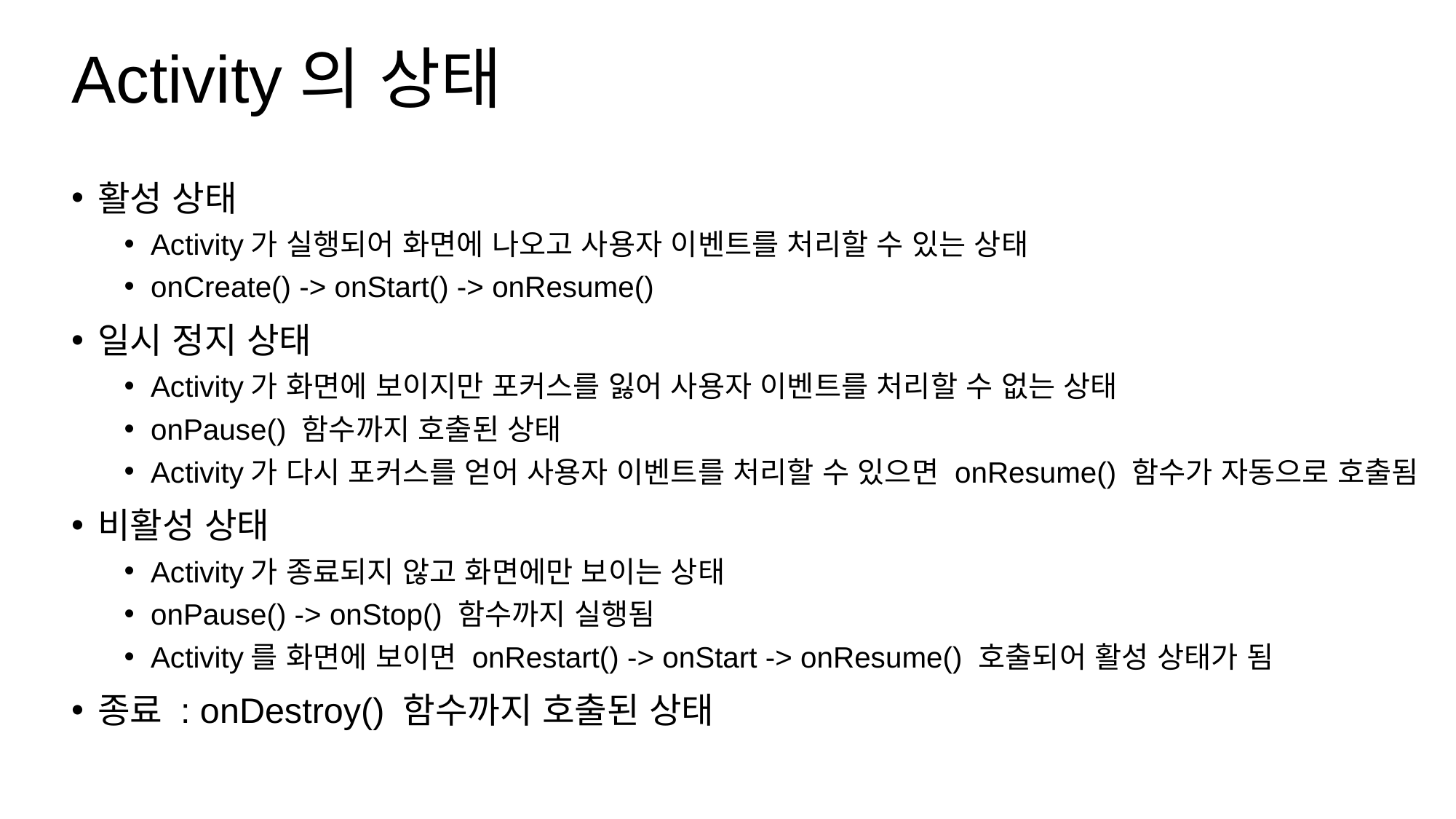

# Activity의 상태
활성 상태
Activity가 실행되어 화면에 나오고 사용자 이벤트를 처리할 수 있는 상태
onCreate() -> onStart() -> onResume()
일시 정지 상태
Activity가 화면에 보이지만 포커스를 잃어 사용자 이벤트를 처리할 수 없는 상태
onPause() 함수까지 호출된 상태
Activity가 다시 포커스를 얻어 사용자 이벤트를 처리할 수 있으면 onResume() 함수가 자동으로 호출됨
비활성 상태
Activity가 종료되지 않고 화면에만 보이는 상태
onPause() -> onStop() 함수까지 실행됨
Activity를 화면에 보이면 onRestart() -> onStart -> onResume() 호출되어 활성 상태가 됨
종료 : onDestroy() 함수까지 호출된 상태